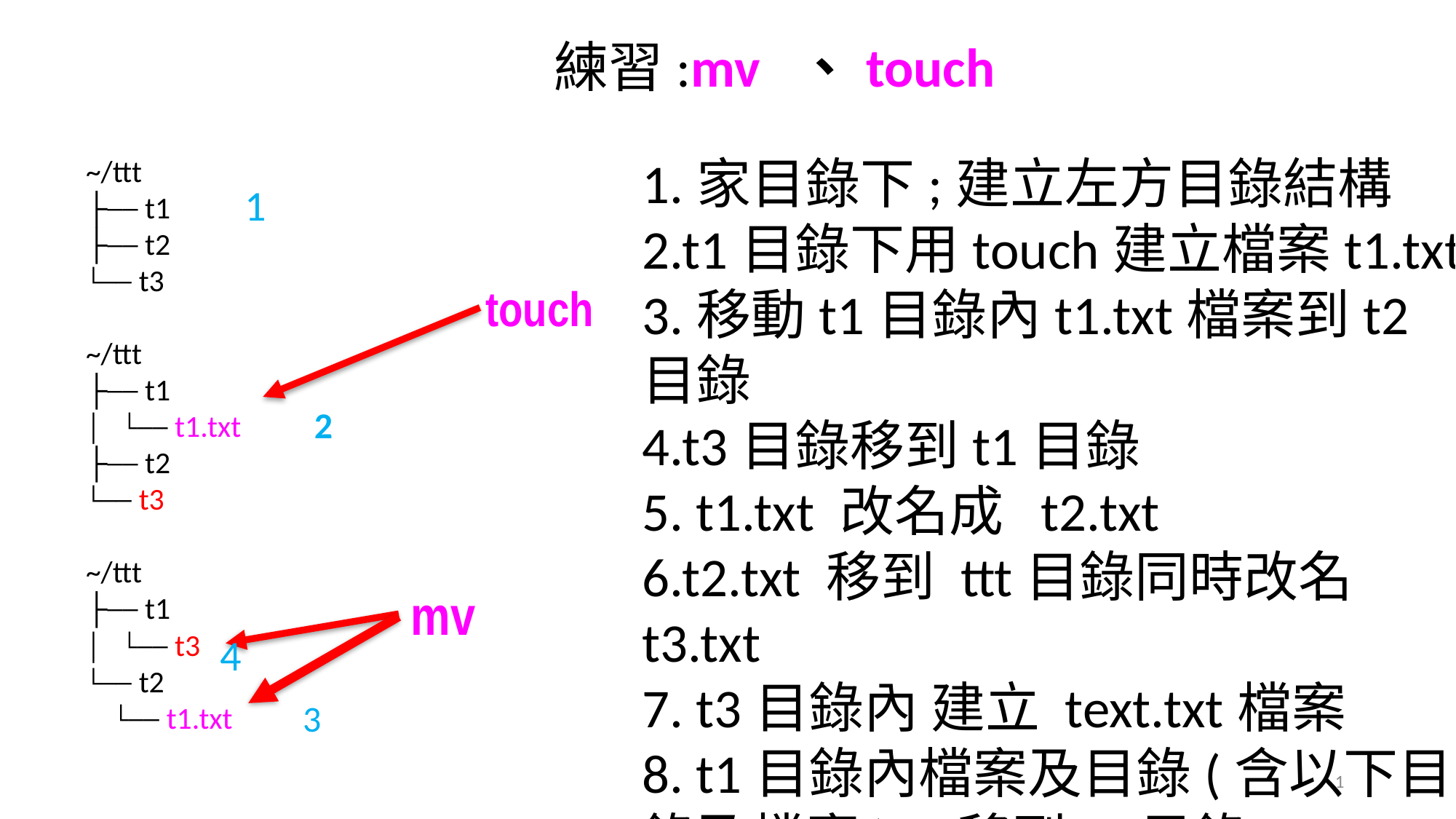

練習:mv  、touch
~/ttt
├── t1
├── t2
└── t3

~/ttt
├── t1
│   └── t1.txt
├── t2
└── t3

~/ttt
├── t1
│   └── t3
└── t2
    └── t1.txt
touch
mv
1.家目錄下;建立左方目錄結構
2.t1目錄下用touch建立檔案t1.txt
3.移動t1目錄內t1.txt檔案到t2目錄
4.t3目錄移到t1目錄
5. t1.txt 改名成  t2.txt
6.t2.txt 移到 ttt目錄同時改名t3.txt
7. t3目錄內 建立 text.txt檔案
8. t1目錄內檔案及目錄(含以下目錄及檔案)，移到t2目錄

1
2
4
3
1